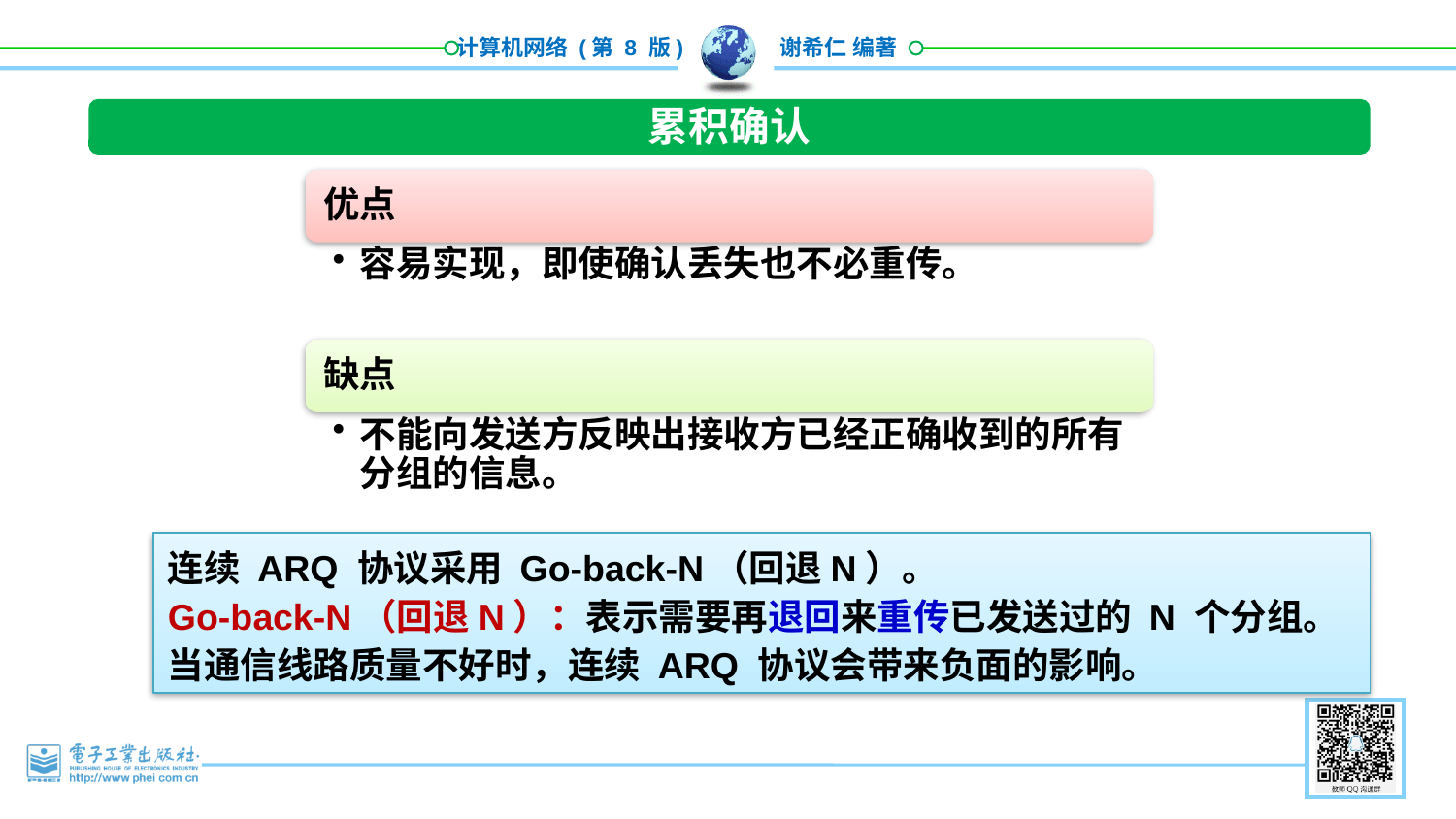

累积确认

优点
容易实现，即使确认丢失也不必重传。
缺点
不能向发送方反映出接收方已经正确收到的所有分组的信息。
连续 ARQ 协议采用 Go-back-N（回退N）。
Go-back-N（回退N）：表示需要再退回来重传已发送过的 N 个分组。
当通信线路质量不好时，连续 ARQ 协议会带来负面的影响。